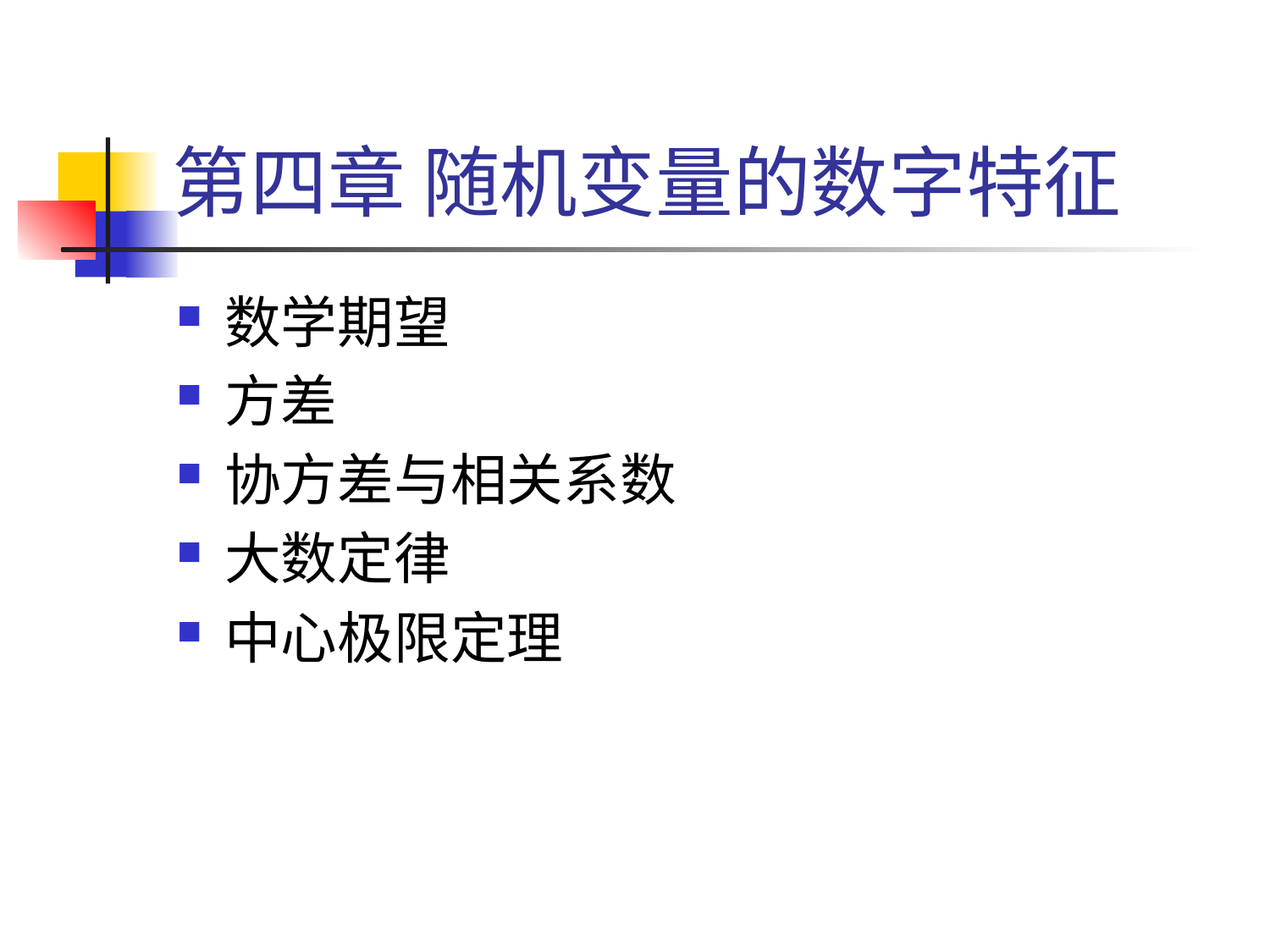

# 第四章 随机变量的数字特征
数学期望
方差
协方差与相关系数
大数定律
中心极限定理